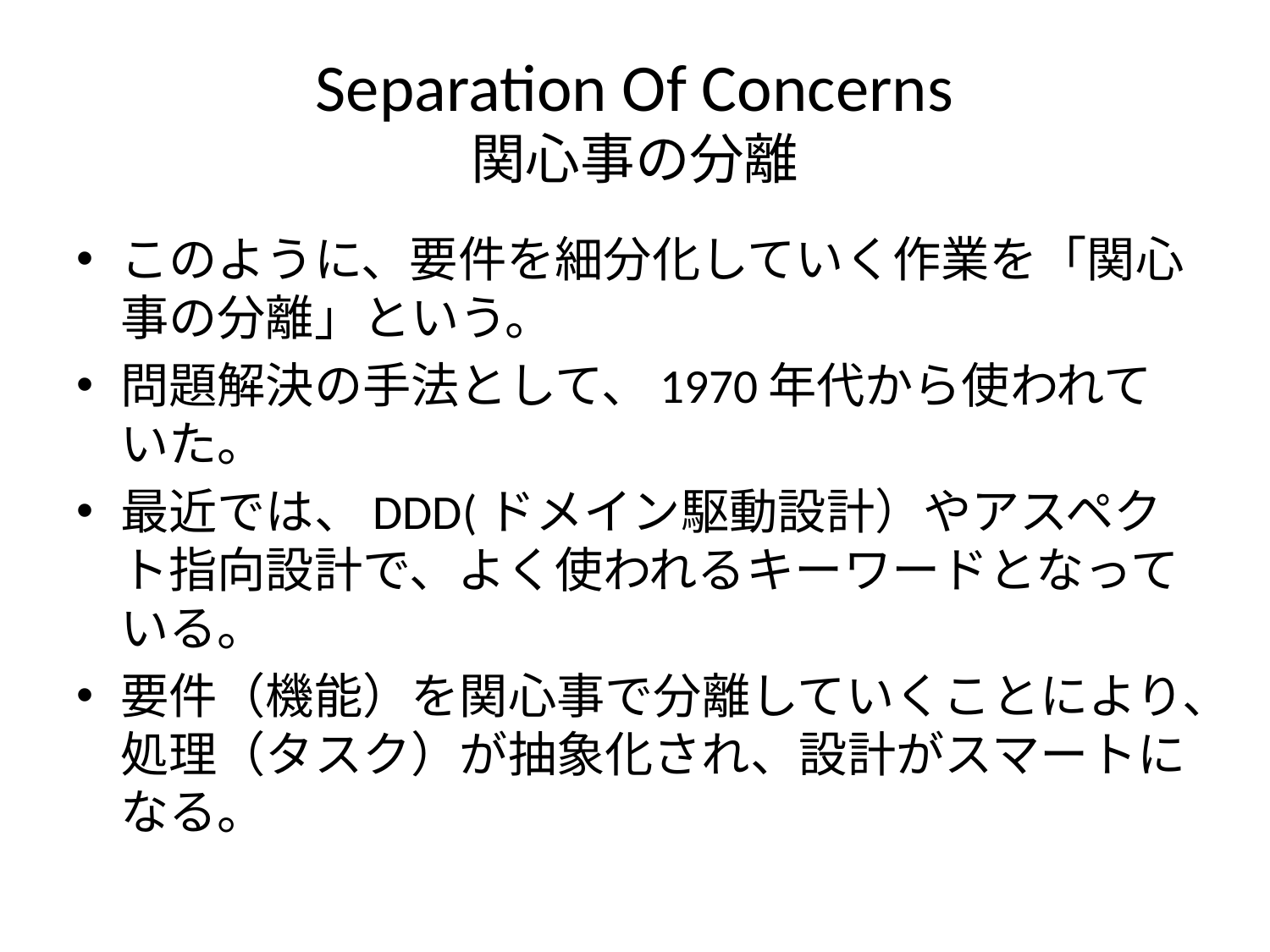

# Separation Of Concerns 関心事の分離
このように、要件を細分化していく作業を「関心事の分離」という。
問題解決の手法として、1970年代から使われていた。
最近では、DDD(ドメイン駆動設計）やアスペクト指向設計で、よく使われるキーワードとなっている。
要件（機能）を関心事で分離していくことにより、処理（タスク）が抽象化され、設計がスマートになる。